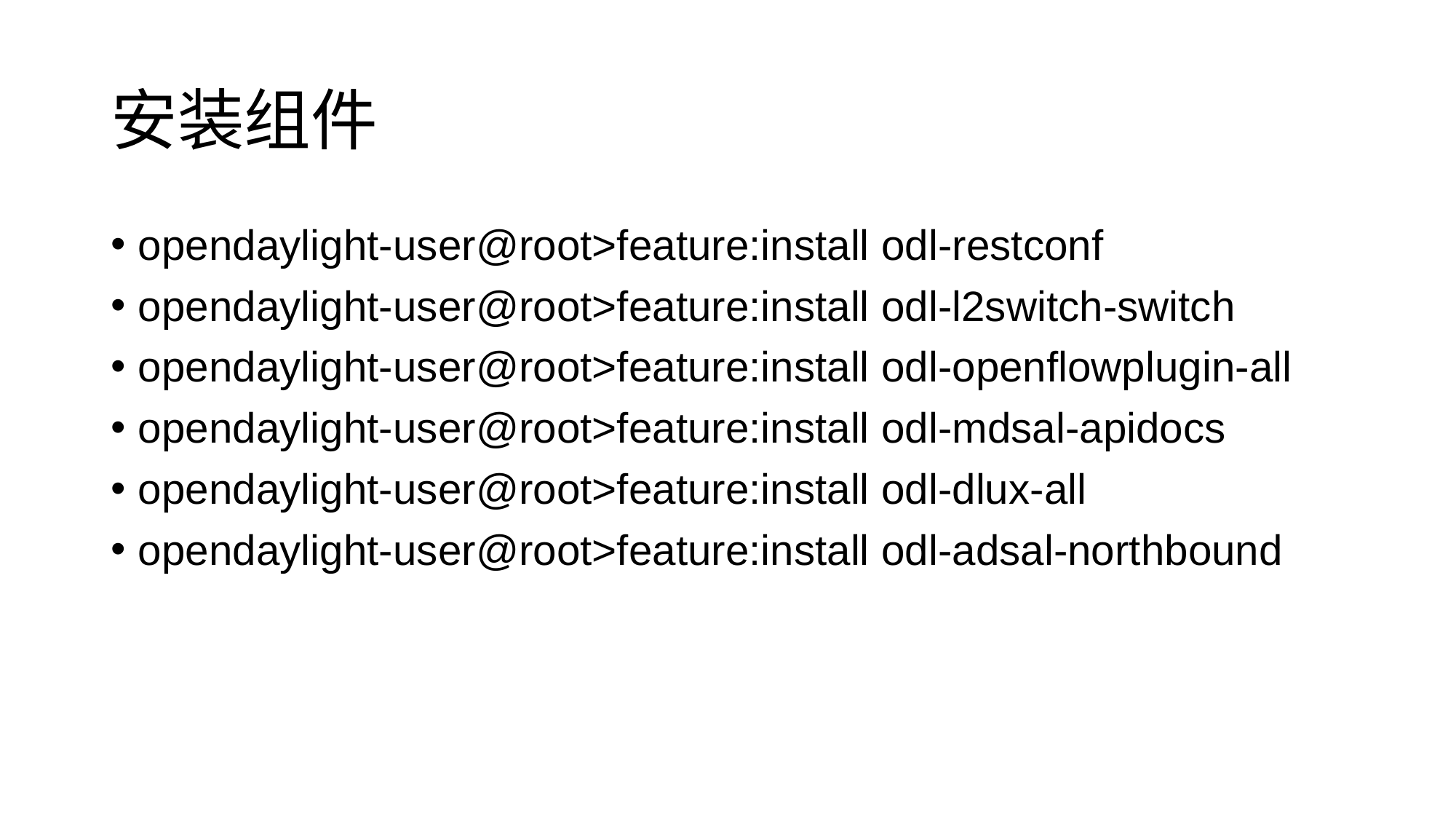

# 安装组件
opendaylight-user@root>feature:install odl-restconf
opendaylight-user@root>feature:install odl-l2switch-switch
opendaylight-user@root>feature:install odl-openflowplugin-all
opendaylight-user@root>feature:install odl-mdsal-apidocs
opendaylight-user@root>feature:install odl-dlux-all
opendaylight-user@root>feature:install odl-adsal-northbound